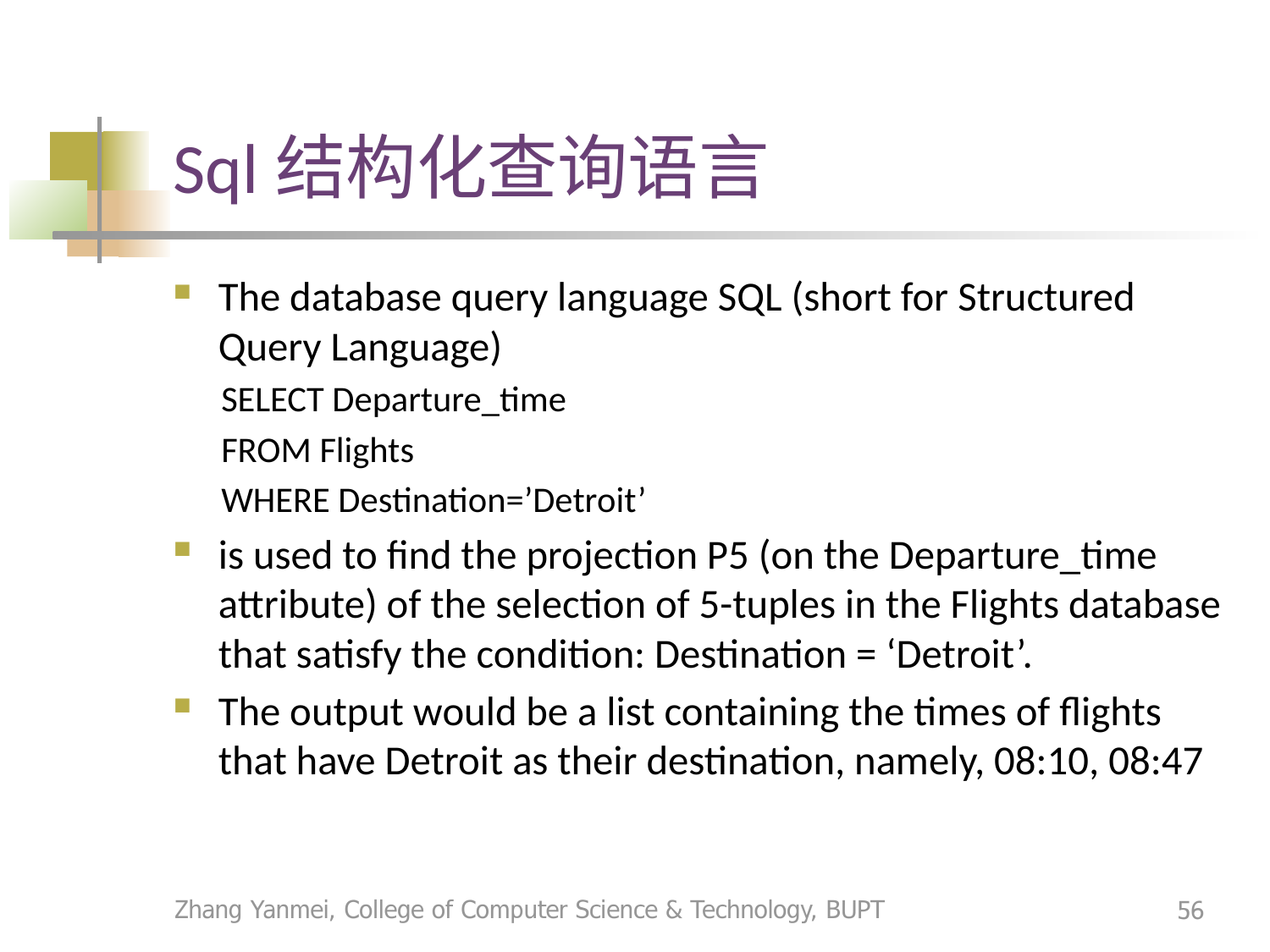

# Sql结构化查询语言
The database query language SQL (short for Structured Query Language)
SELECT Departure_time
FROM Flights
WHERE Destination=’Detroit’
is used to find the projection P5 (on the Departure_time attribute) of the selection of 5-tuples in the Flights database that satisfy the condition: Destination = ‘Detroit’.
The output would be a list containing the times of flights that have Detroit as their destination, namely, 08:10, 08:47
Zhang Yanmei, College of Computer Science & Technology, BUPT
56